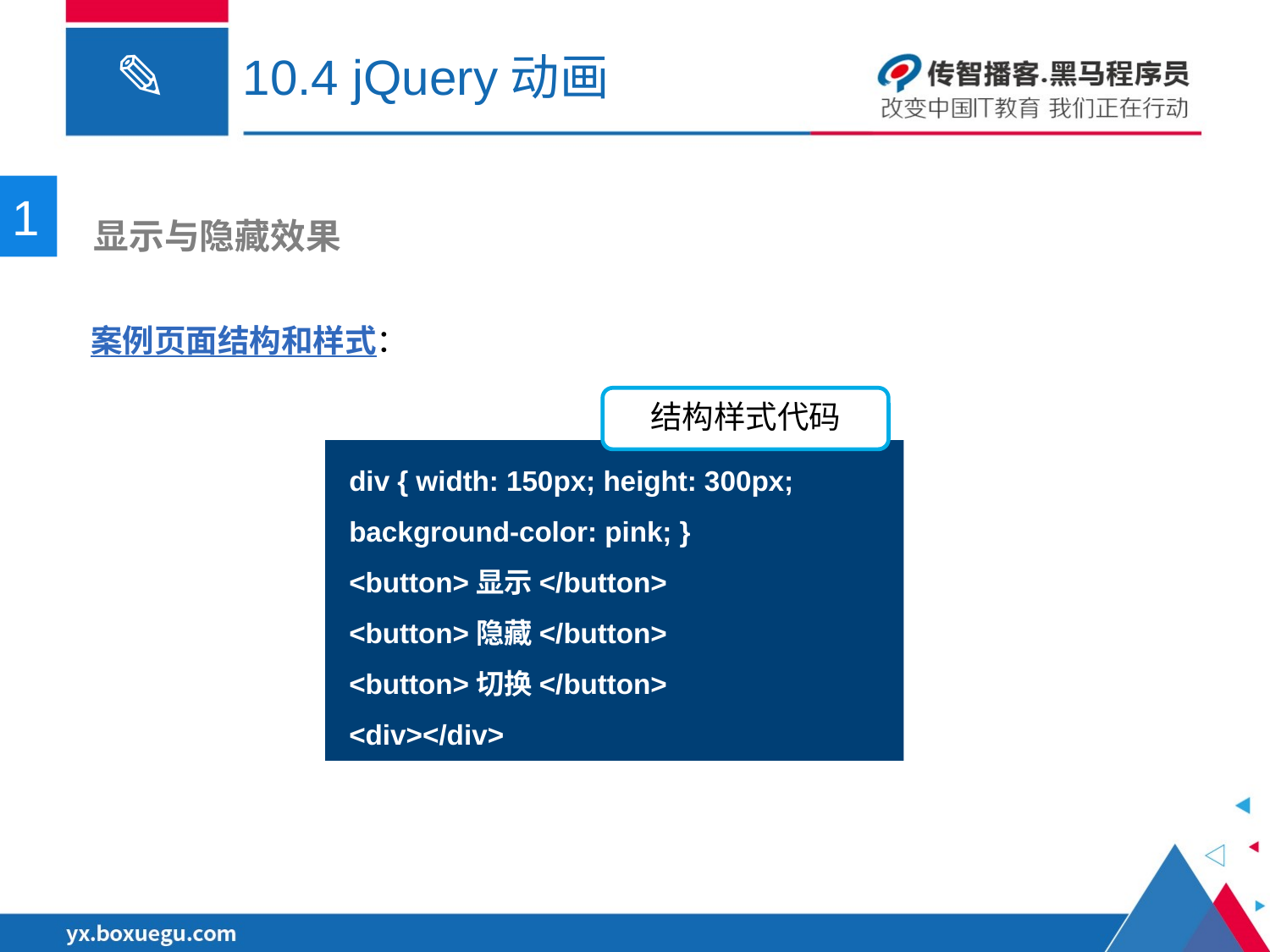

# 10.4 jQuery动画

1
  显示与隐藏效果
案例页面结构和样式：
结构样式代码
div { width: 150px; height: 300px; background-color: pink; }
<button>显示</button>
<button>隐藏</button>
<button>切换</button>
<div></div>